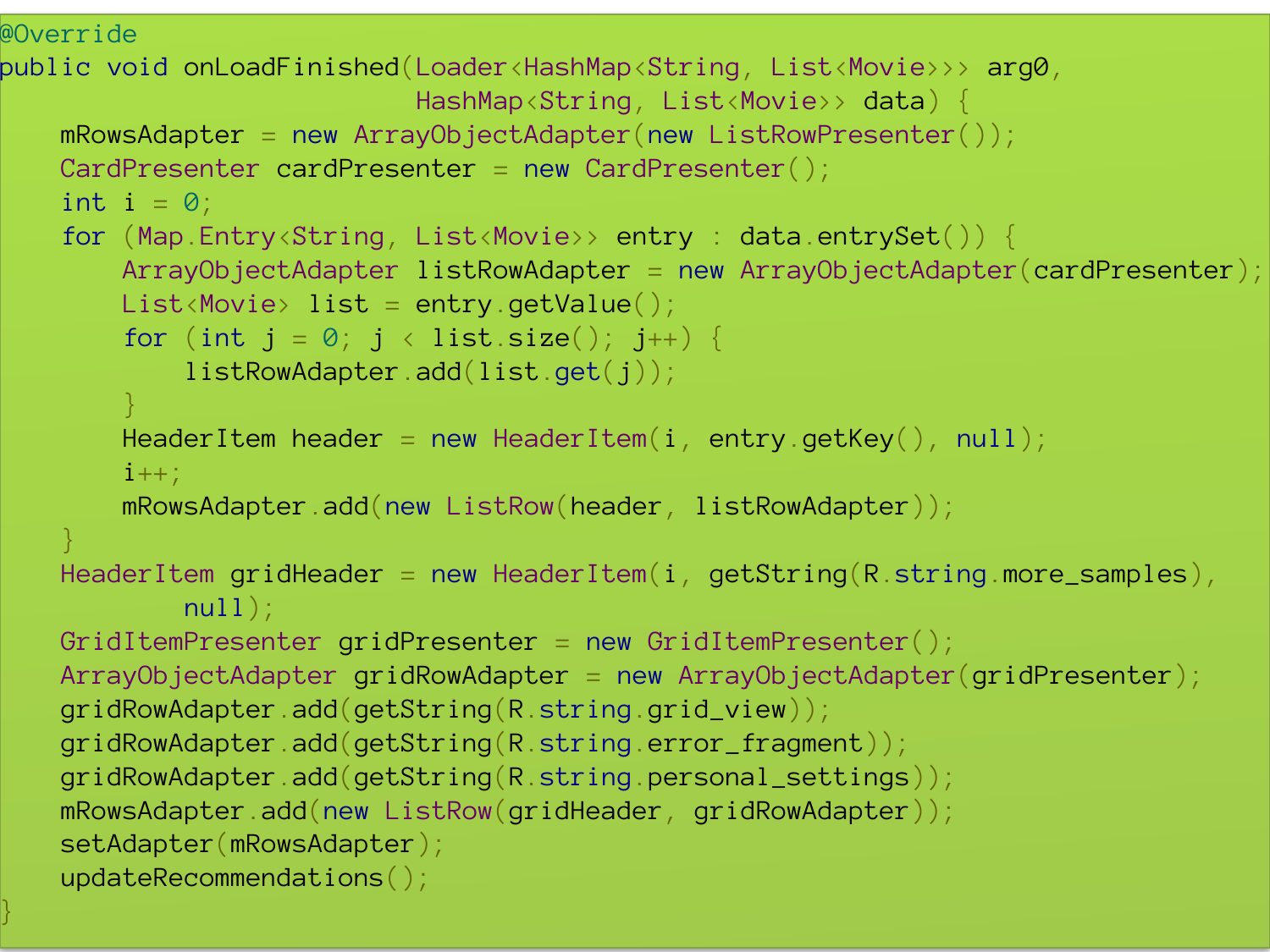

@Override
public void onLoadFinished(Loader<HashMap<String, List<Movie>>> arg0,
                           HashMap<String, List<Movie>> data) {
    mRowsAdapter = new ArrayObjectAdapter(new ListRowPresenter());
    CardPresenter cardPresenter = new CardPresenter();
    int i = 0;
    for (Map.Entry<String, List<Movie>> entry : data.entrySet()) {
        ArrayObjectAdapter listRowAdapter = new ArrayObjectAdapter(cardPresenter);
        List<Movie> list = entry.getValue();
        for (int j = 0; j < list.size(); j++) {
            listRowAdapter.add(list.get(j));
        }
        HeaderItem header = new HeaderItem(i, entry.getKey(), null);
        i++;
        mRowsAdapter.add(new ListRow(header, listRowAdapter));
    }
    HeaderItem gridHeader = new HeaderItem(i, getString(R.string.more_samples),
            null);
    GridItemPresenter gridPresenter = new GridItemPresenter();
    ArrayObjectAdapter gridRowAdapter = new ArrayObjectAdapter(gridPresenter);
    gridRowAdapter.add(getString(R.string.grid_view));
    gridRowAdapter.add(getString(R.string.error_fragment));
    gridRowAdapter.add(getString(R.string.personal_settings));
    mRowsAdapter.add(new ListRow(gridHeader, gridRowAdapter));
    setAdapter(mRowsAdapter);
    updateRecommendations();
}
# 卡片视图
结合Adapter，提供多媒体数据